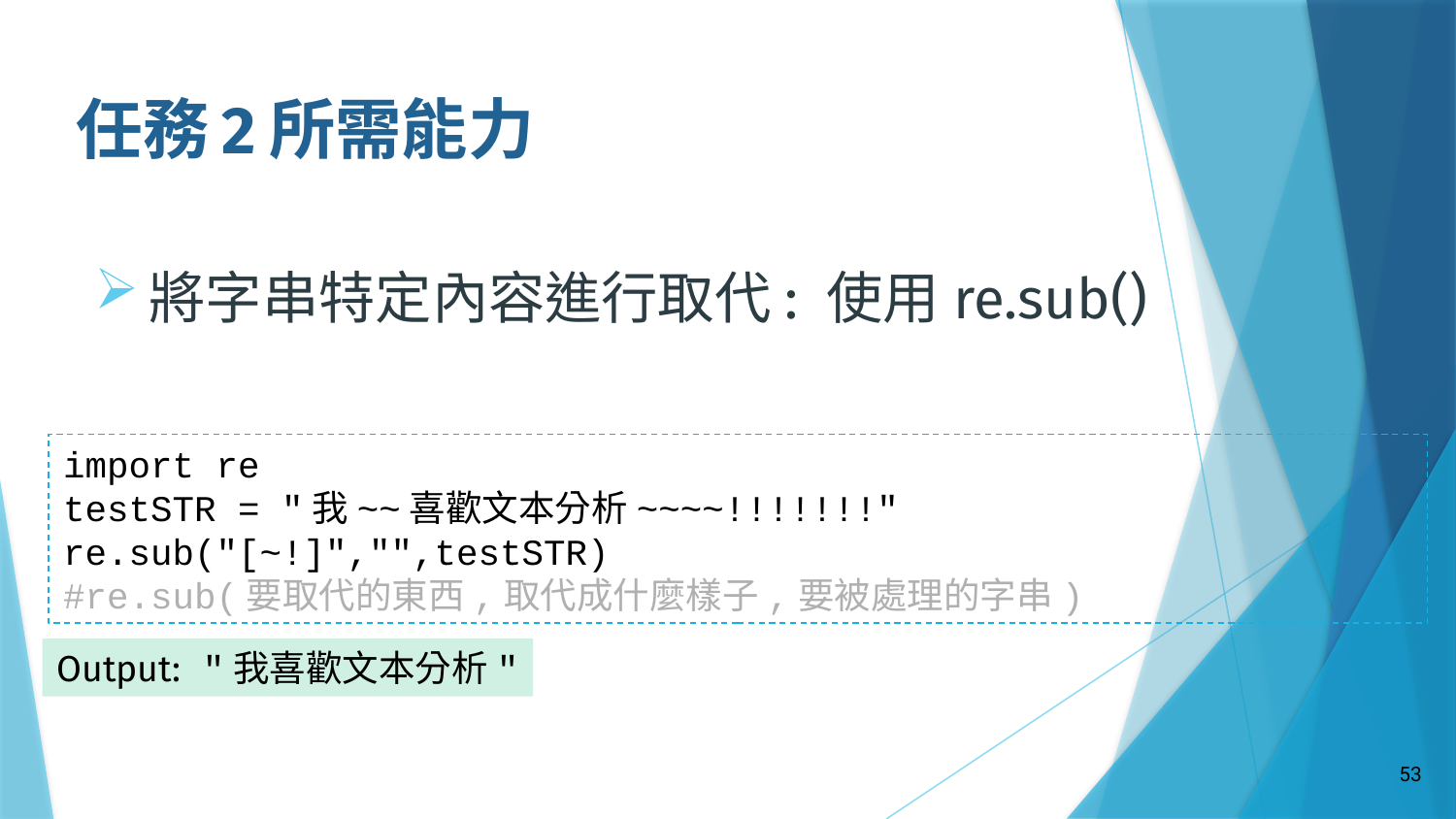

# 任務2所需能力
將字串特定內容進行取代: 使用re.sub()
import re
testSTR = "我~~喜歡文本分析~~~~!!!!!!!"
re.sub("[~!]","",testSTR)
#re.sub(要取代的東西,取代成什麼樣子,要被處理的字串)
Output: "我喜歡文本分析"
53